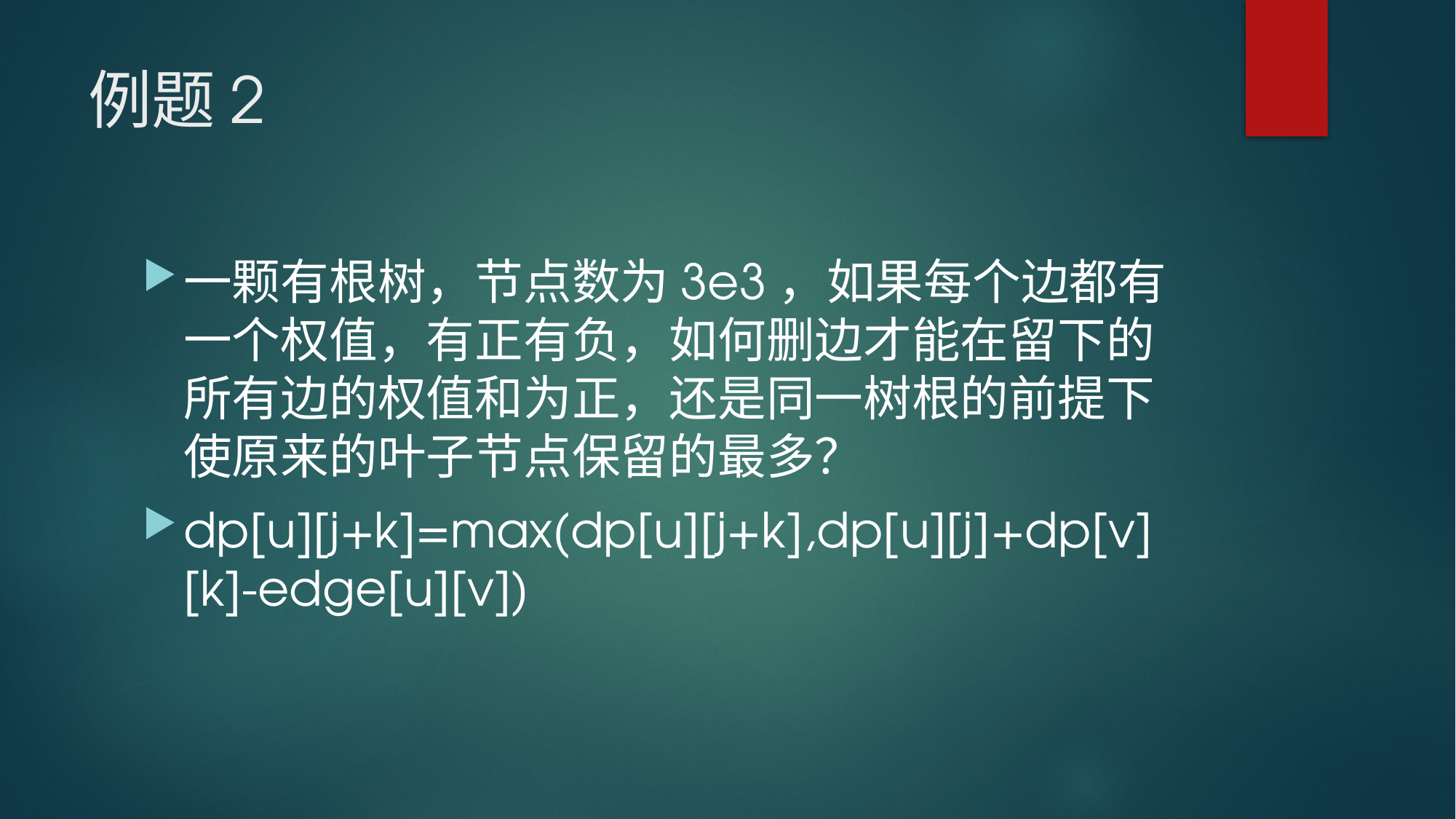

# 例题2
一颗有根树，节点数为3e3，如果每个边都有一个权值，有正有负，如何删边才能在留下的所有边的权值和为正，还是同一树根的前提下使原来的叶子节点保留的最多？
dp[u][j+k]=max(dp[u][j+k],dp[u][j]+dp[v][k]-edge[u][v])